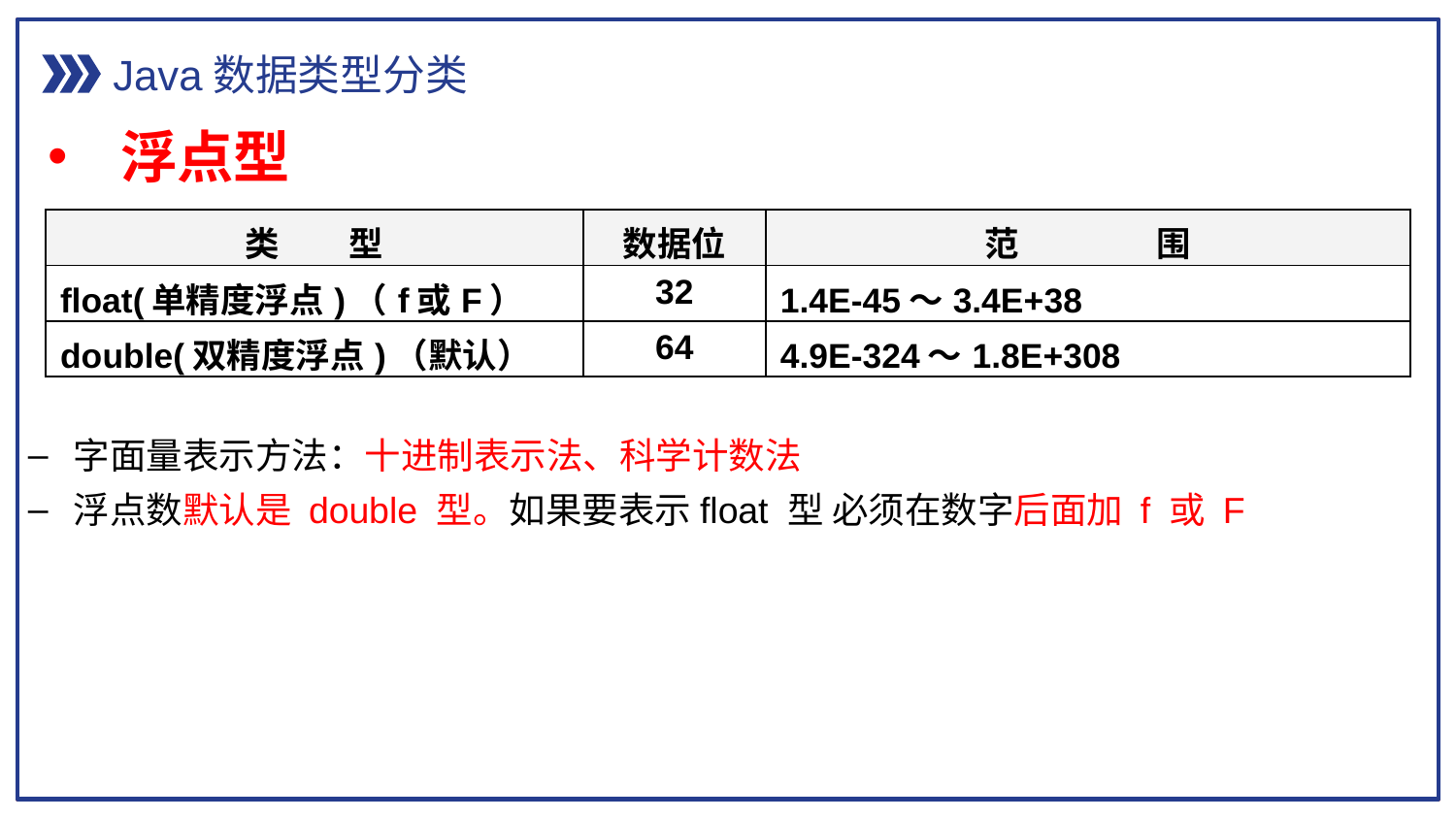

Java数据类型分类

浮点型
| 类　　型 | 数据位 | 范　　　　围 |
| --- | --- | --- |
| float(单精度浮点)（f或F） | 32 | 1.4E-45～3.4E+38 |
| double(双精度浮点)（默认） | 64 | 4.9E-324～1.8E+308 |
字面量表示方法：十进制表示法、科学计数法
浮点数默认是 double 型。如果要表示float 型 必须在数字后面加 f 或 F